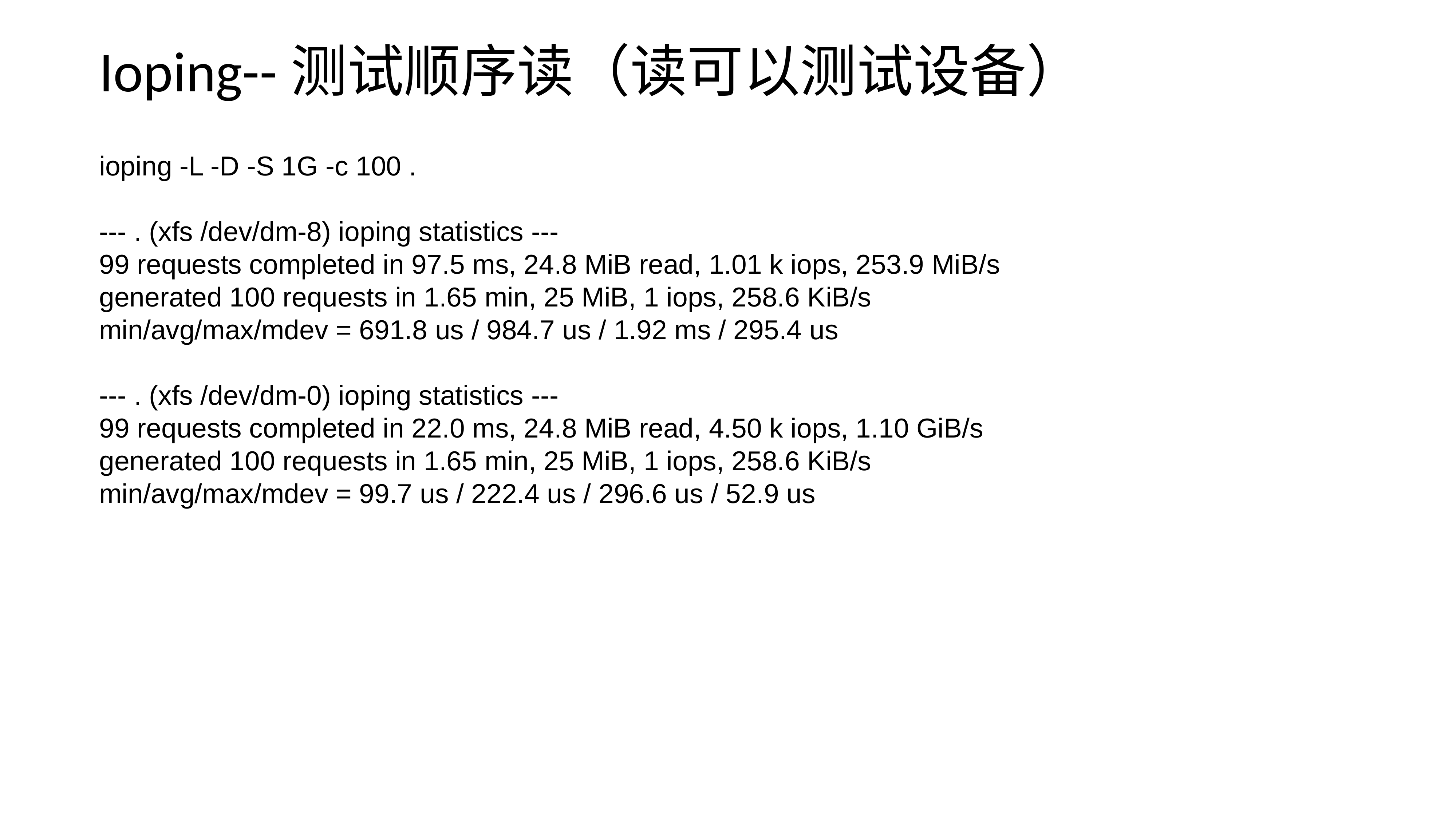

Ioping--测试顺序读（读可以测试设备）
ioping -L -D -S 1G -c 100 .

--- . (xfs /dev/dm-8) ioping statistics ---
99 requests completed in 97.5 ms, 24.8 MiB read, 1.01 k iops, 253.9 MiB/s
generated 100 requests in 1.65 min, 25 MiB, 1 iops, 258.6 KiB/s
min/avg/max/mdev = 691.8 us / 984.7 us / 1.92 ms / 295.4 us

--- . (xfs /dev/dm-0) ioping statistics ---
99 requests completed in 22.0 ms, 24.8 MiB read, 4.50 k iops, 1.10 GiB/s
generated 100 requests in 1.65 min, 25 MiB, 1 iops, 258.6 KiB/s
min/avg/max/mdev = 99.7 us / 222.4 us / 296.6 us / 52.9 us